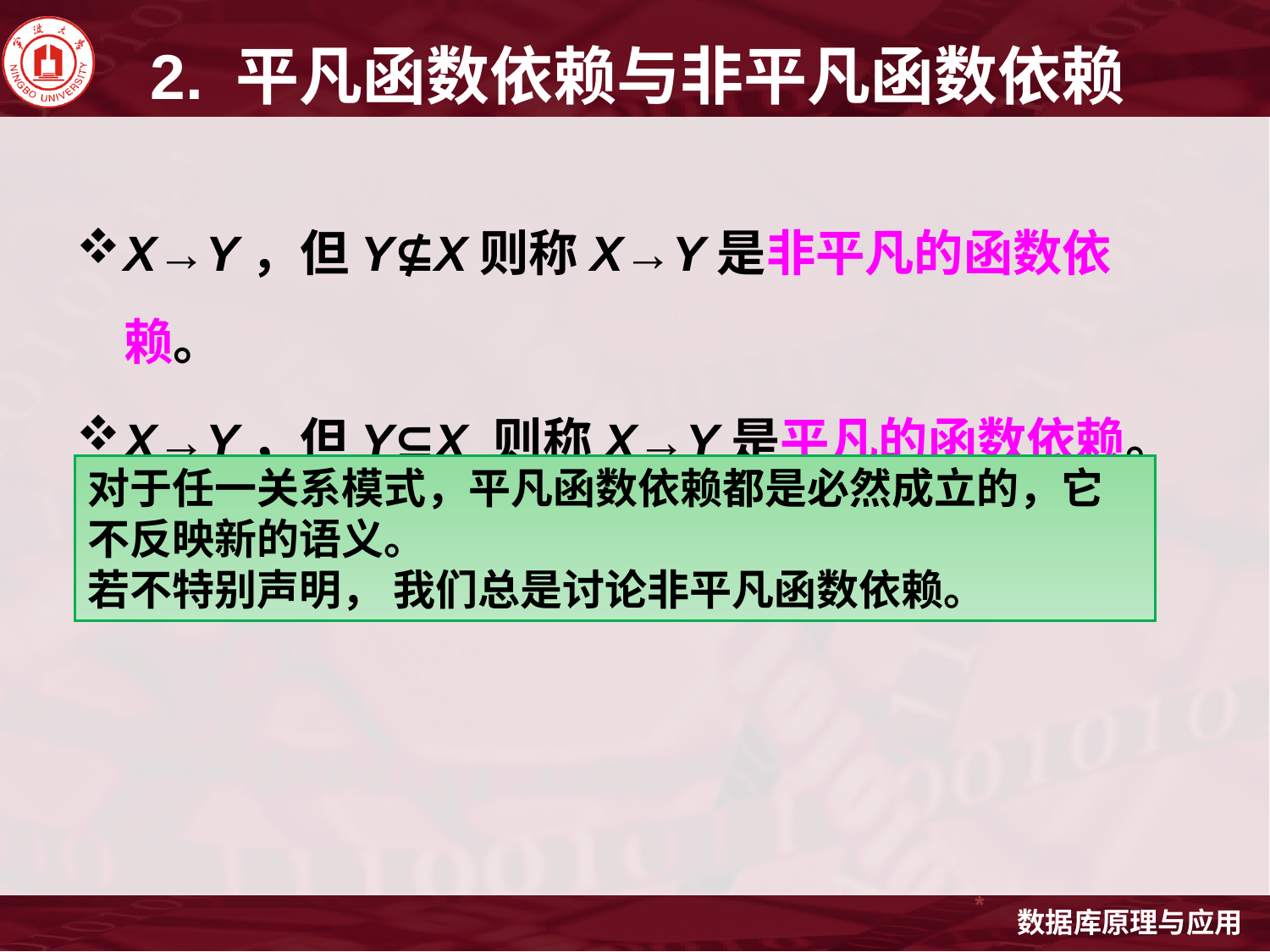

# 2. 平凡函数依赖与非平凡函数依赖
X→Y，但Y⊈X则称X→Y是非平凡的函数依赖。
X→Y，但Y⊆X 则称X→Y是平凡的函数依赖。

对于任一关系模式，平凡函数依赖都是必然成立的，它不反映新的语义。
若不特别声明， 我们总是讨论非平凡函数依赖。

*